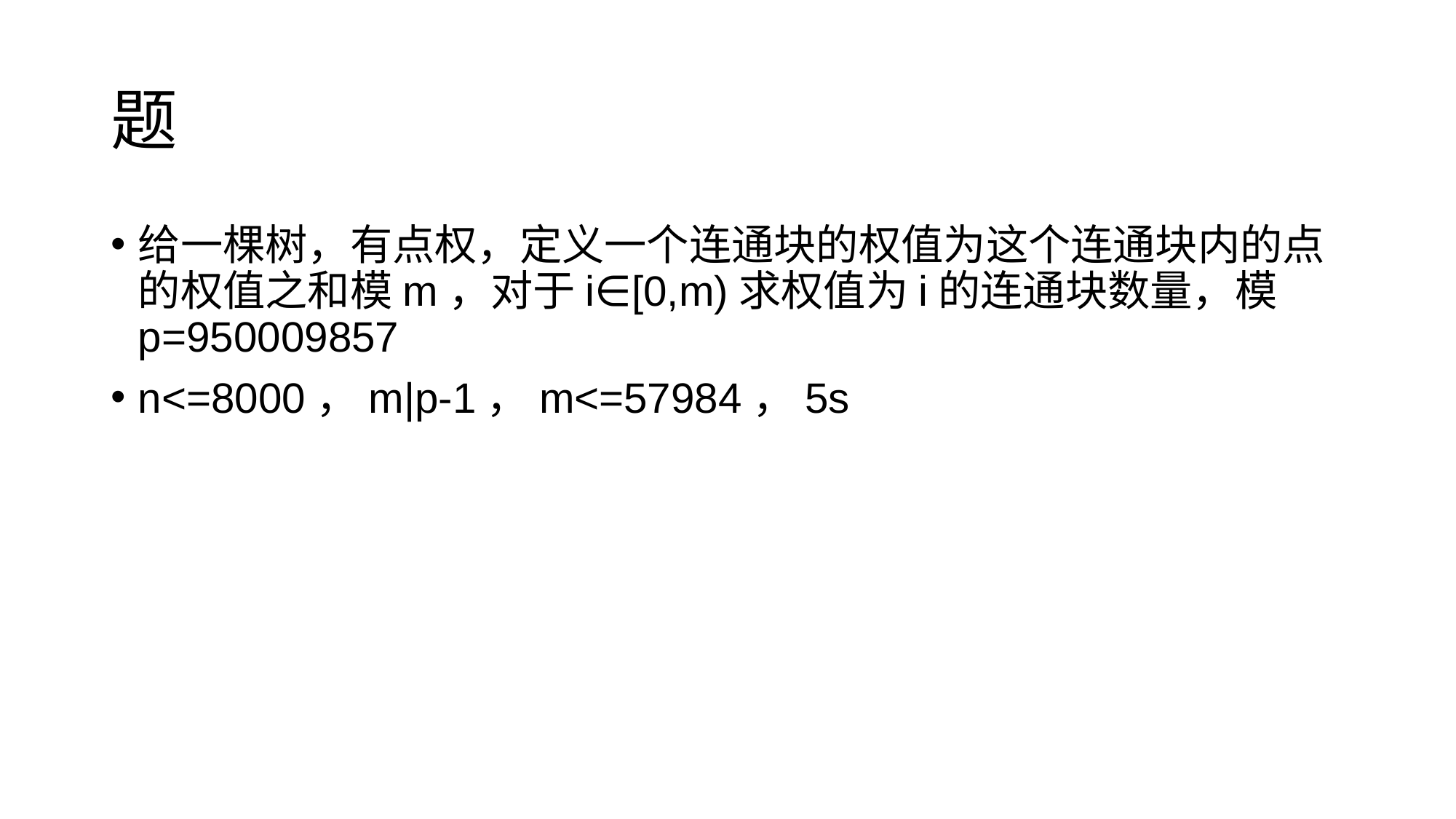

# 题
给一棵树，有点权，定义一个连通块的权值为这个连通块内的点的权值之和模m，对于i∈[0,m)求权值为i的连通块数量，模p=950009857
n<=8000，m|p-1，m<=57984，5s